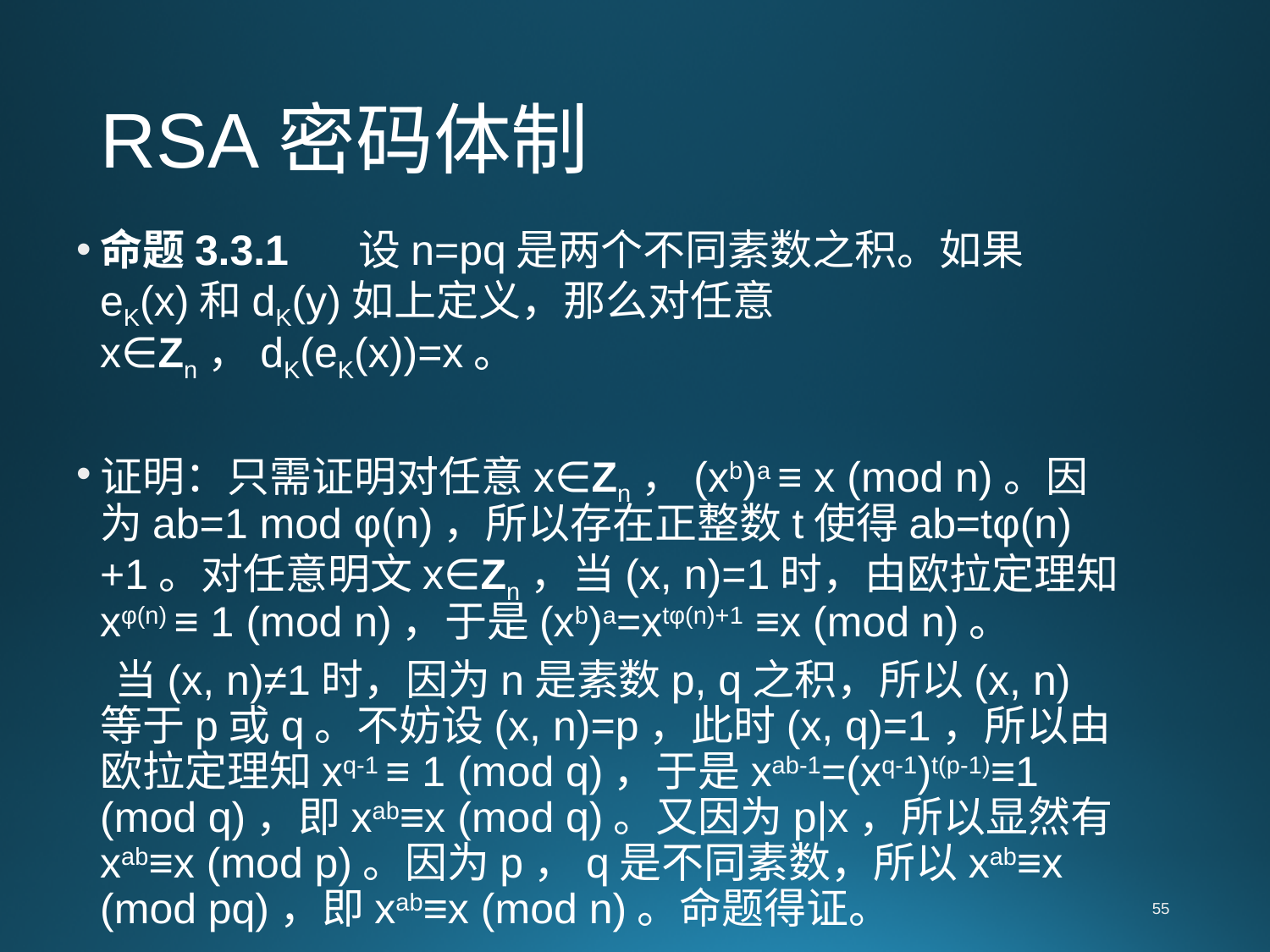

# RSA密码体制
命题3.3.1     设n=pq是两个不同素数之积。如果eK(x)和dK(y)如上定义，那么对任意x∈Zn，dK(eK(x))=x。

证明：只需证明对任意x∈Zn，(xb)a ≡ x (mod n)。因为ab=1 mod φ(n)，所以存在正整数t使得ab=tφ(n) +1。对任意明文x∈Zn，当(x, n)=1时，由欧拉定理知xφ(n) ≡ 1 (mod n)，于是(xb)a=xtφ(n)+1 ≡x (mod n)。
   当(x, n)≠1时，因为n是素数p, q之积，所以(x, n)等于p或q。不妨设(x, n)=p，此时(x, q)=1，所以由欧拉定理知xq-1 ≡ 1 (mod q)，于是xab-1=(xq-1)t(p-1)≡1 (mod q)，即xab≡x (mod q)。又因为p|x，所以显然有xab≡x (mod p)。因为p，q是不同素数，所以xab≡x (mod pq)，即xab≡x (mod n)。命题得证。

55